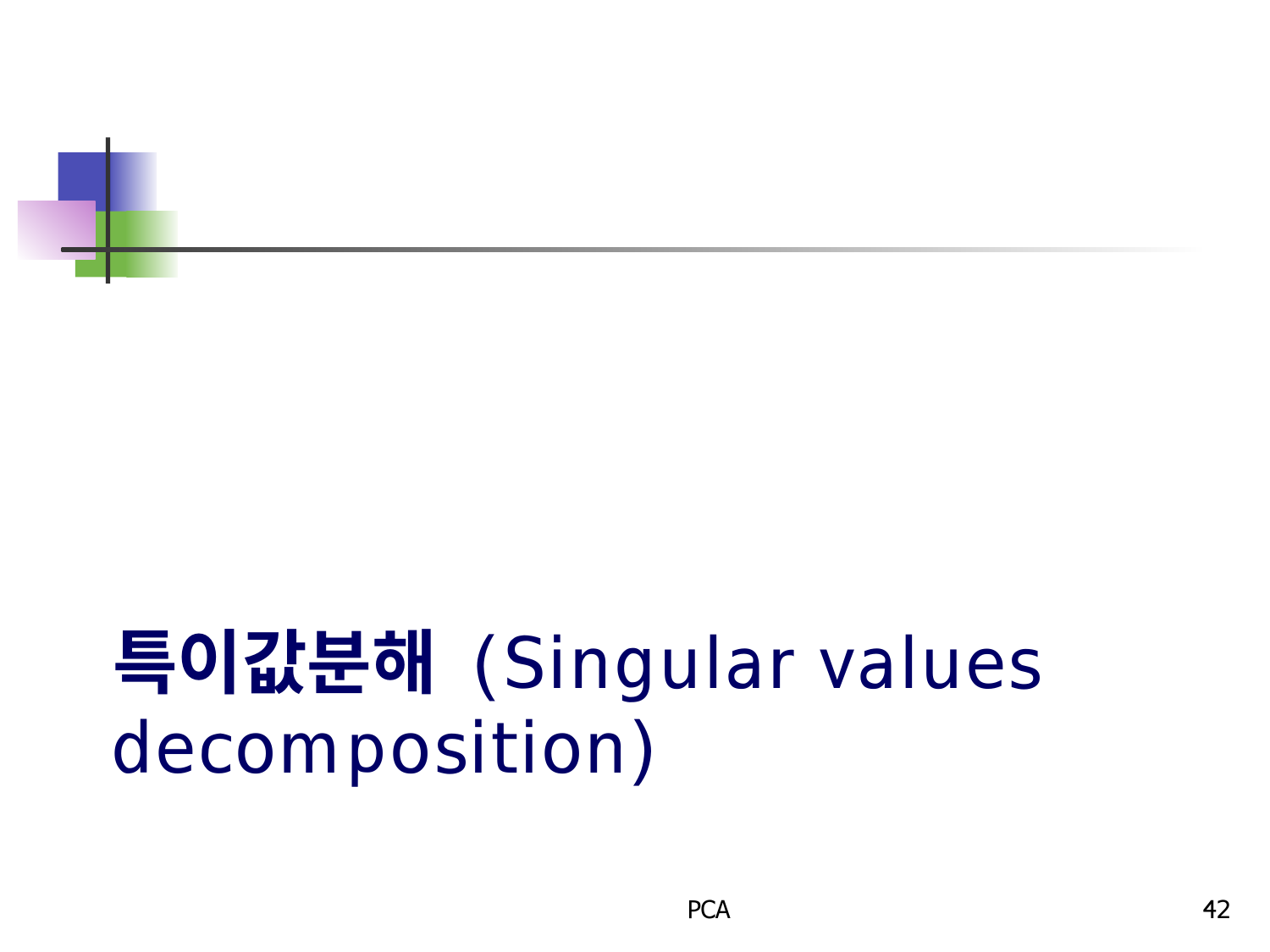

# 특이값분해 (Singular values decomposition)
PCA
42